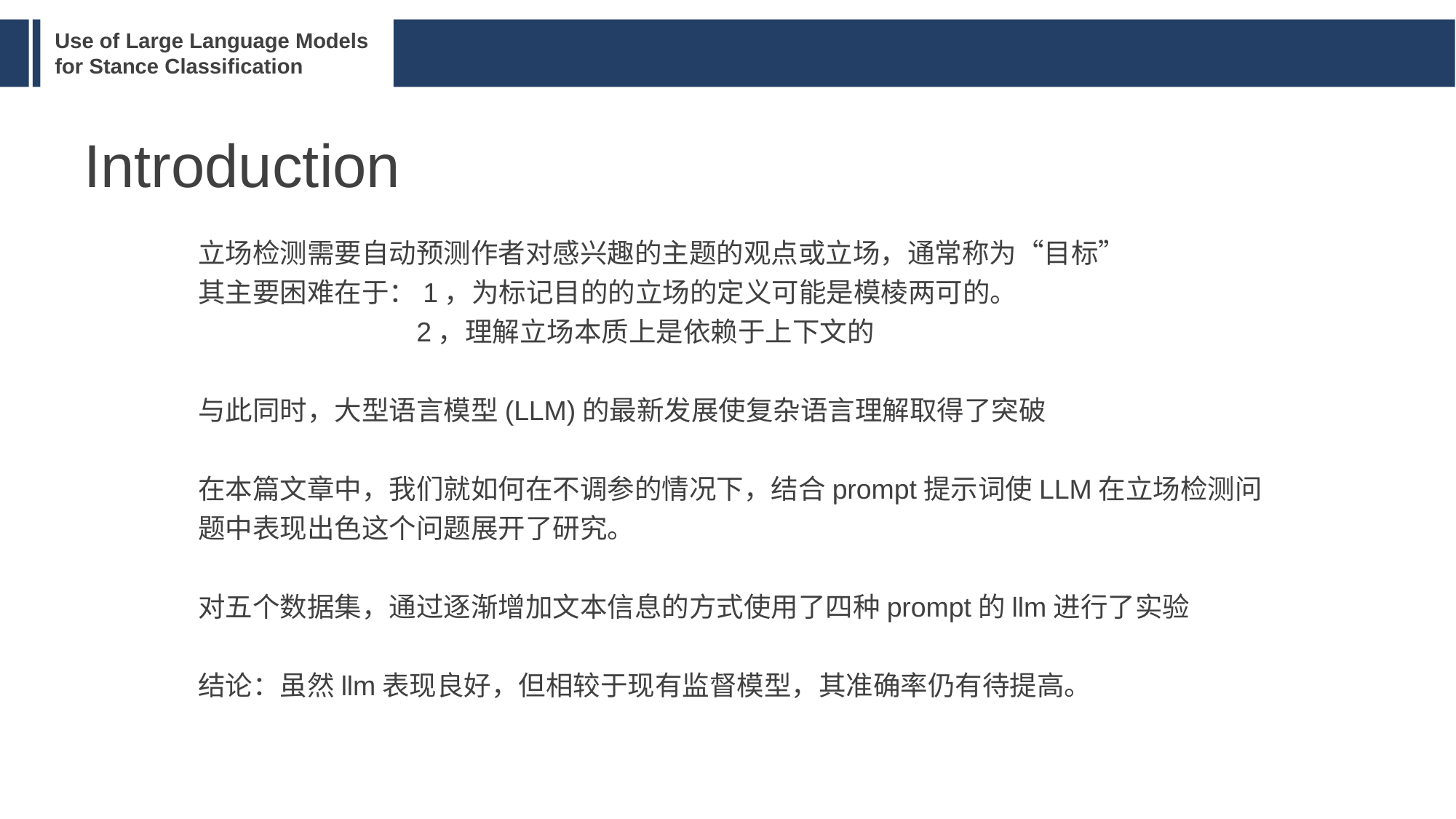

Introduction
立场检测需要自动预测作者对感兴趣的主题的观点或立场，通常称为“目标”
其主要困难在于：1，为标记目的的立场的定义可能是模棱两可的。
2，理解立场本质上是依赖于上下文的

与此同时，大型语言模型(LLM)的最新发展使复杂语言理解取得了突破

在本篇文章中，我们就如何在不调参的情况下，结合prompt提示词使LLM在立场检测问题中表现出色这个问题展开了研究。

对五个数据集，通过逐渐增加文本信息的方式使用了四种prompt的llm进行了实验

结论：虽然llm表现良好，但相较于现有监督模型，其准确率仍有待提高。